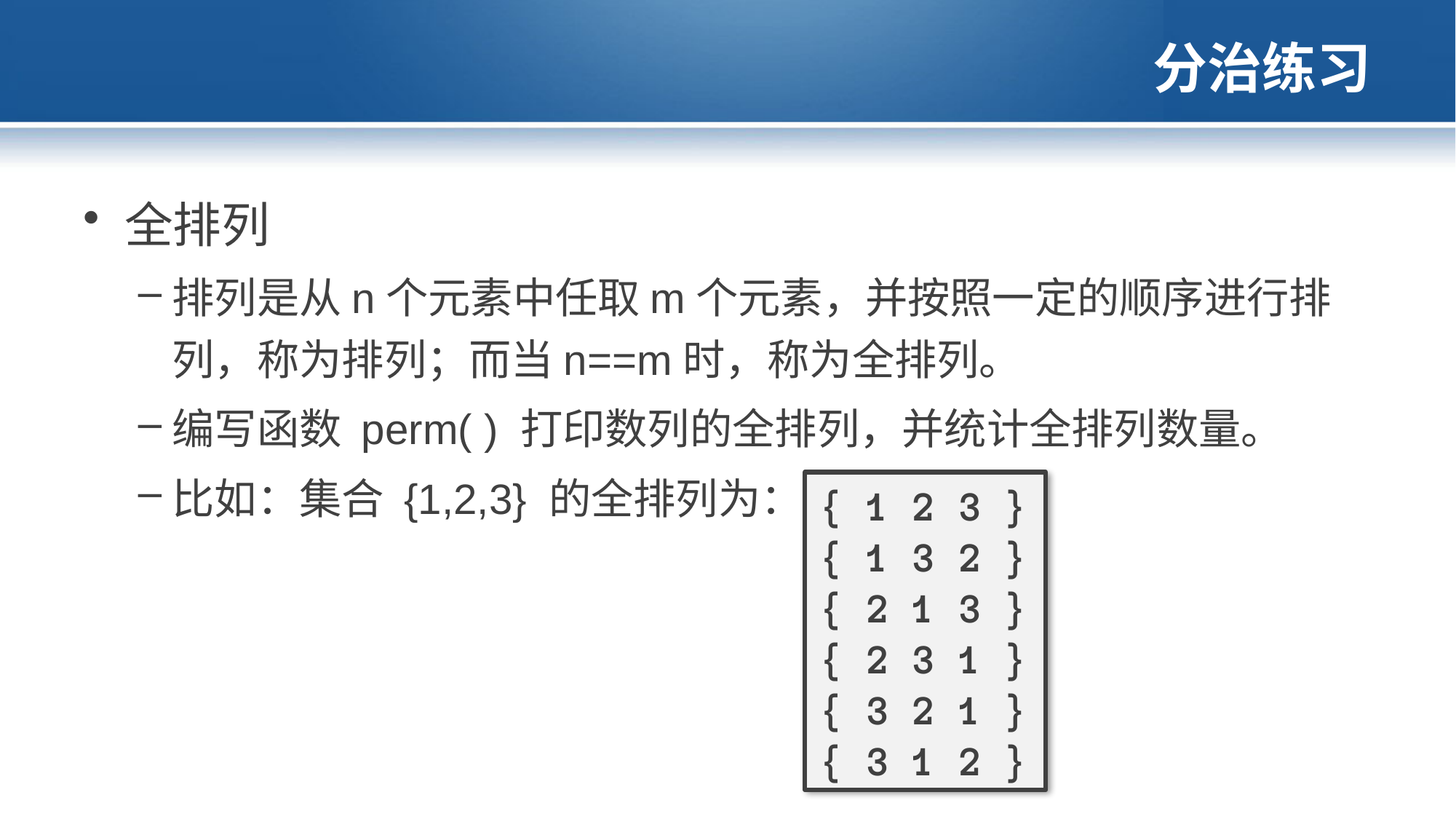

# 分治练习
全排列
排列是从n个元素中任取m个元素，并按照一定的顺序进行排列，称为排列；而当n==m时，称为全排列。
编写函数 perm( ) 打印数列的全排列，并统计全排列数量。
比如：集合 {1,2,3} 的全排列为：
{ 1 2 3 }
{ 1 3 2 }
{ 2 1 3 }
{ 2 3 1 }
{ 3 2 1 }
{ 3 1 2 }